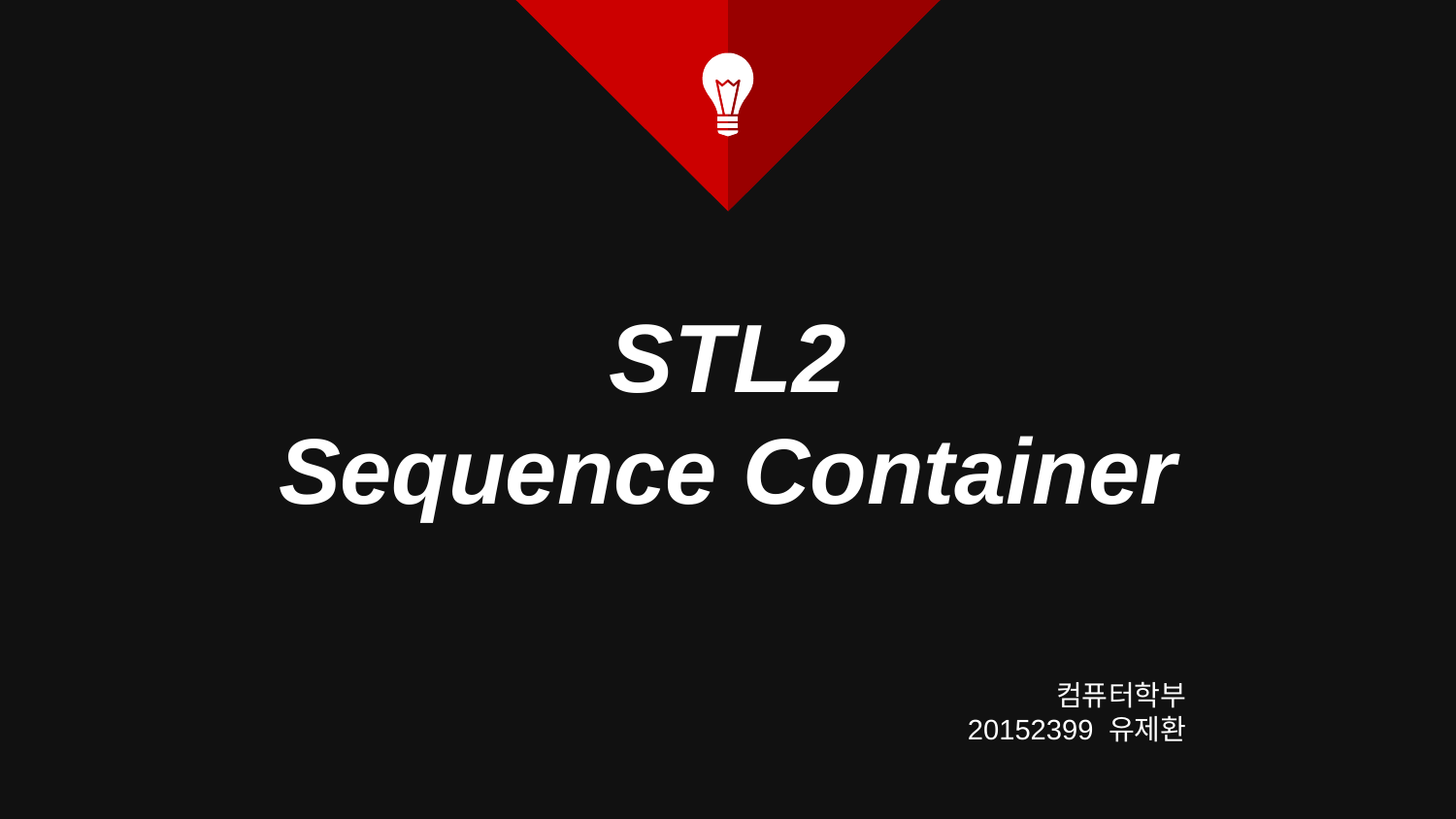

# STL2 Sequence Container
컴퓨터학부
20152399 유제환